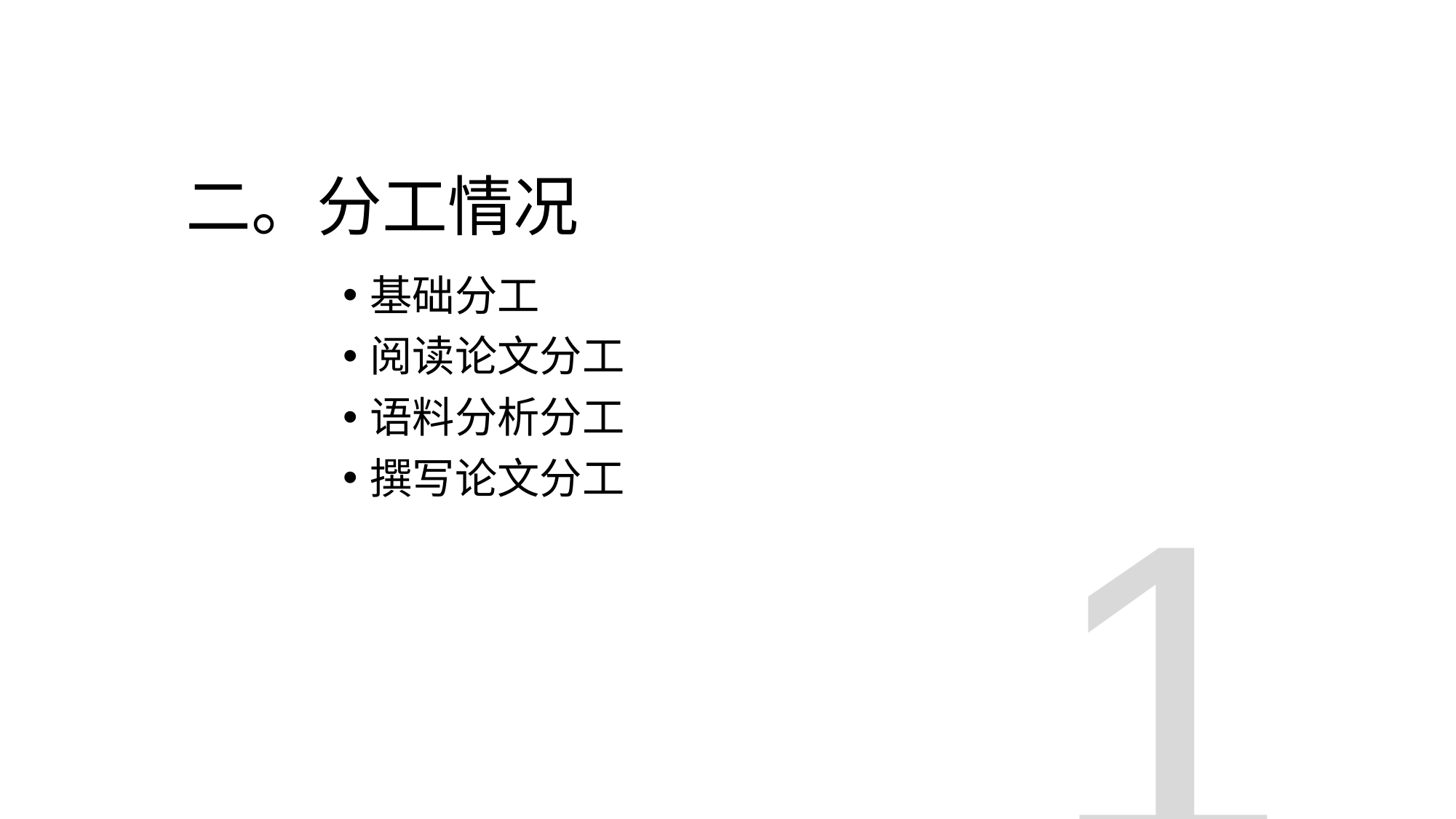

# 二。分工情况
基础分工
阅读论文分工
语料分析分工
撰写论文分工
10